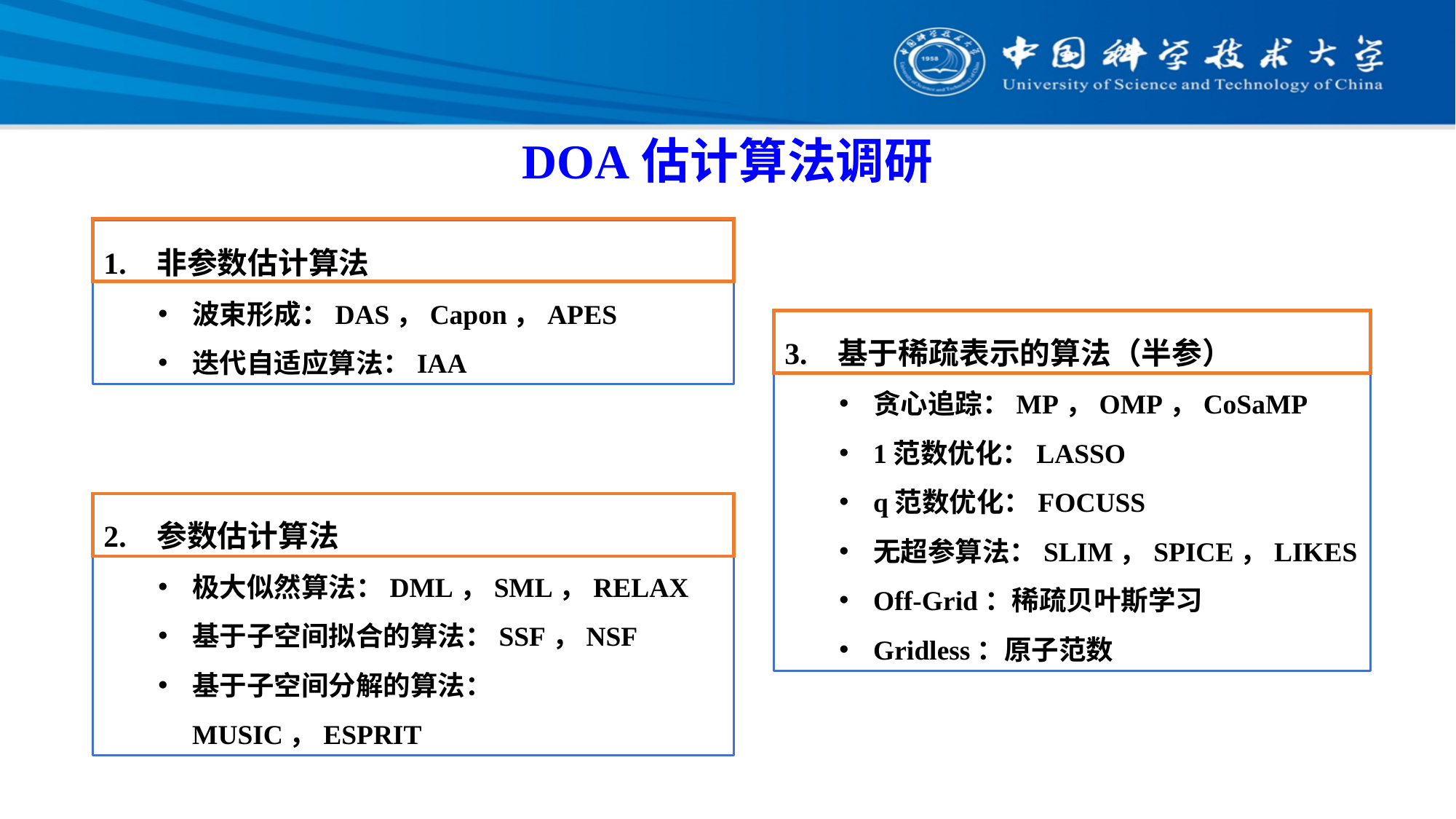

DOA估计算法调研

1.   非参数估计算法
波束形成：DAS，Capon，APES
迭代自适应算法：IAA
3.   基于稀疏表示的算法（半参）
贪心追踪：MP，OMP，CoSaMP
1范数优化：LASSO
q范数优化：FOCUSS
无超参算法：SLIM，SPICE，LIKES
Off-Grid：稀疏贝叶斯学习
Gridless：原子范数

2.   参数估计算法
极大似然算法：DML，SML，RELAX
基于子空间拟合的算法：SSF，NSF
基于子空间分解的算法：MUSIC，ESPRIT